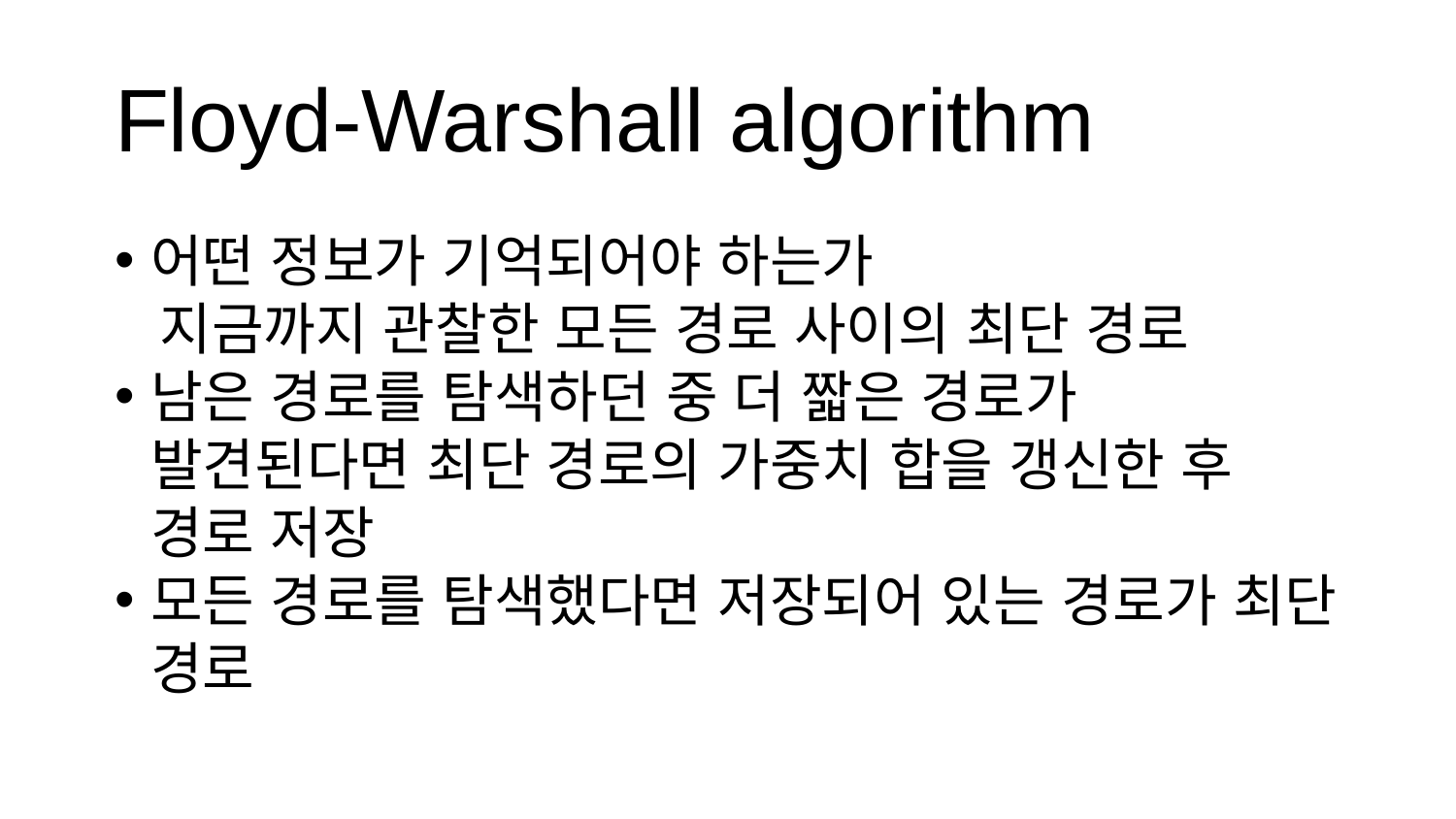

# Floyd-Warshall algorithm
어떤 정보가 기억되어야 하는가
  지금까지 관찰한 모든 경로 사이의 최단 경로
남은 경로를 탐색하던 중 더 짧은 경로가 발견된다면 최단 경로의 가중치 합을 갱신한 후 경로 저장
모든 경로를 탐색했다면 저장되어 있는 경로가 최단 경로